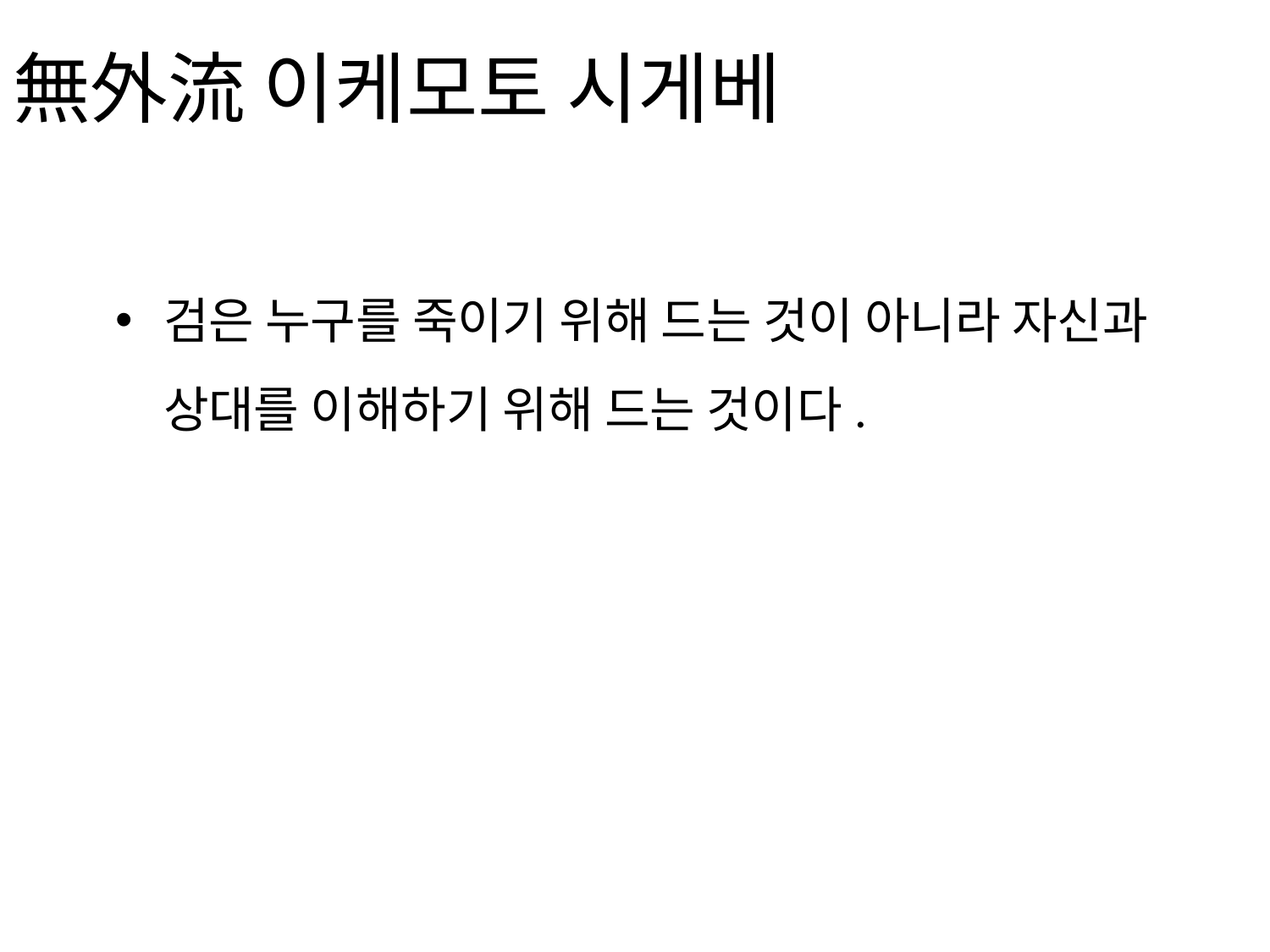

# 無外流 이케모토 시게베
검은 누구를 죽이기 위해 드는 것이 아니라 자신과 상대를 이해하기 위해 드는 것이다.